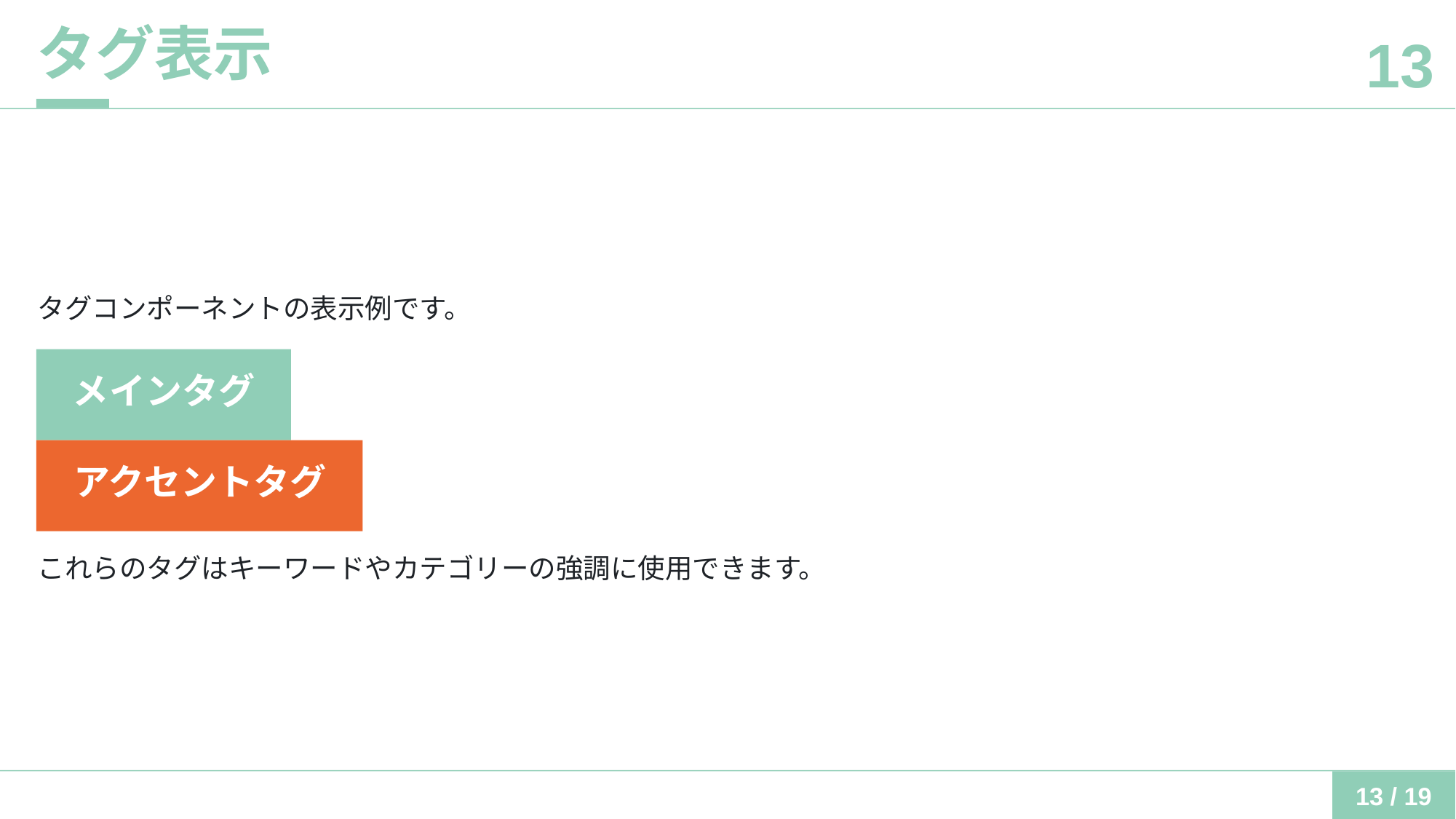

タグ表⽰
13

タグコンポーネントの表⽰例です。

メインタグ

アクセントタグ
これらのタグはキーワードやカテゴリーの強調に使⽤できます。

13 / 19